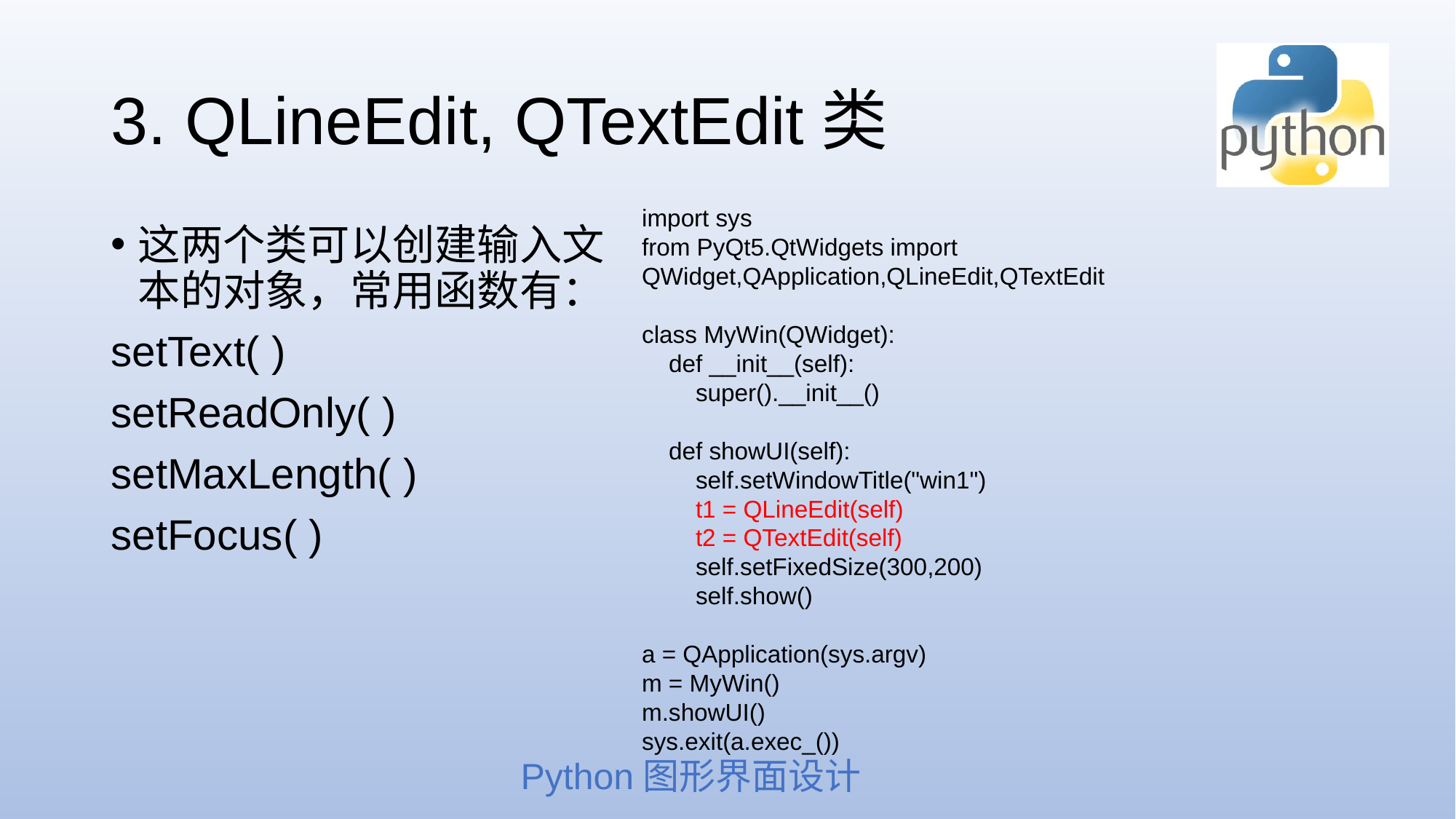

# 3. QLineEdit, QTextEdit类
import sys
from PyQt5.QtWidgets import QWidget,QApplication,QLineEdit,QTextEdit

class MyWin(QWidget):
    def __init__(self):
        super().__init__()

    def showUI(self):
        self.setWindowTitle("win1")
        t1 = QLineEdit(self)
        t2 = QTextEdit(self)
        self.setFixedSize(300,200)
        self.show()

a = QApplication(sys.argv)
m = MyWin()
m.showUI()
sys.exit(a.exec_())
这两个类可以创建输入文本的对象，常用函数有：
setText( )
setReadOnly( )
setMaxLength( )
setFocus( )